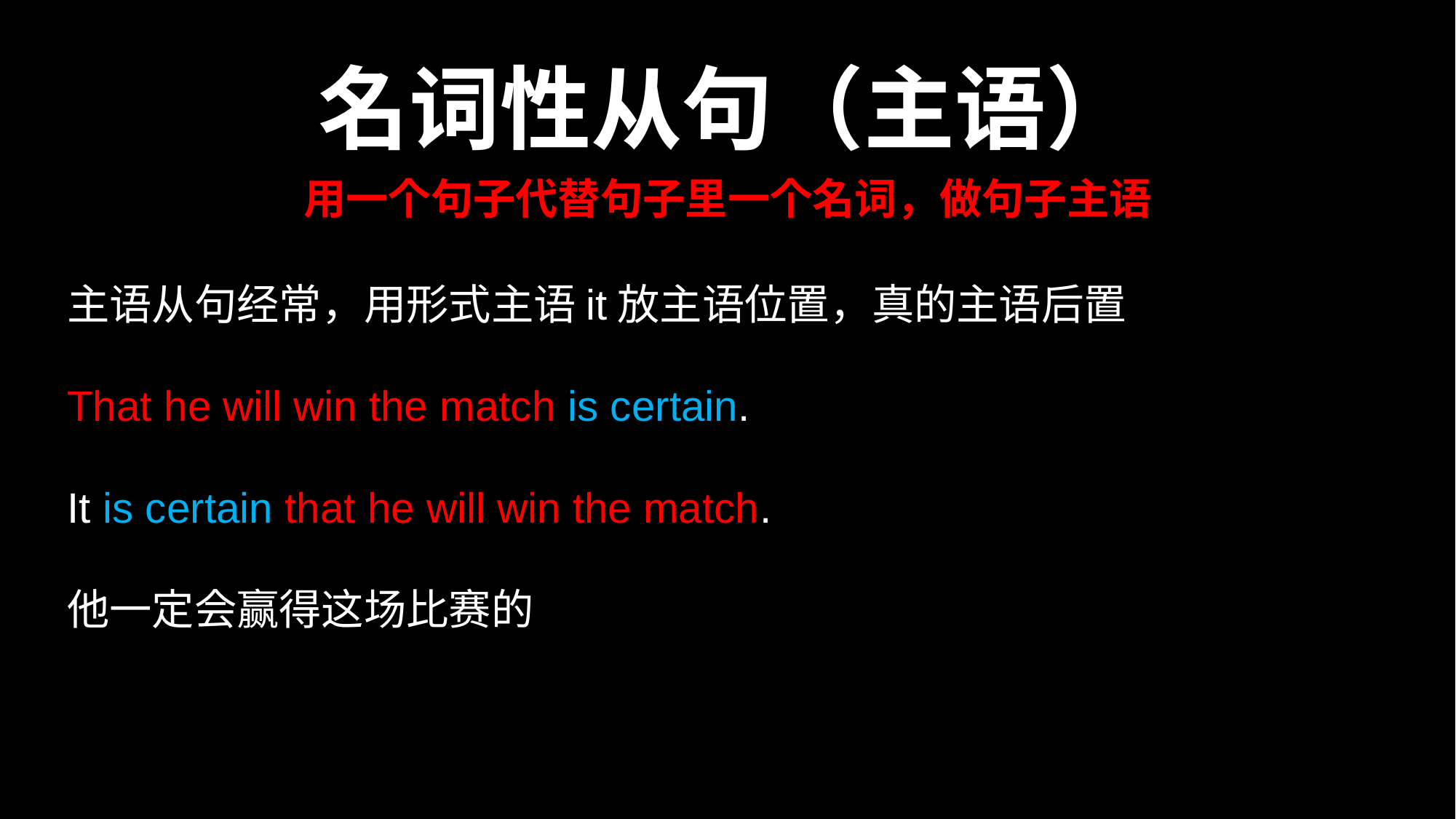

名词性从句（主语）
用一个句子代替句子里一个名词，做句子主语
主语从句经常，用形式主语it放主语位置，真的主语后置

That he will win the match is certain.

It is certain that he will win the match.

他一定会赢得这场比赛的